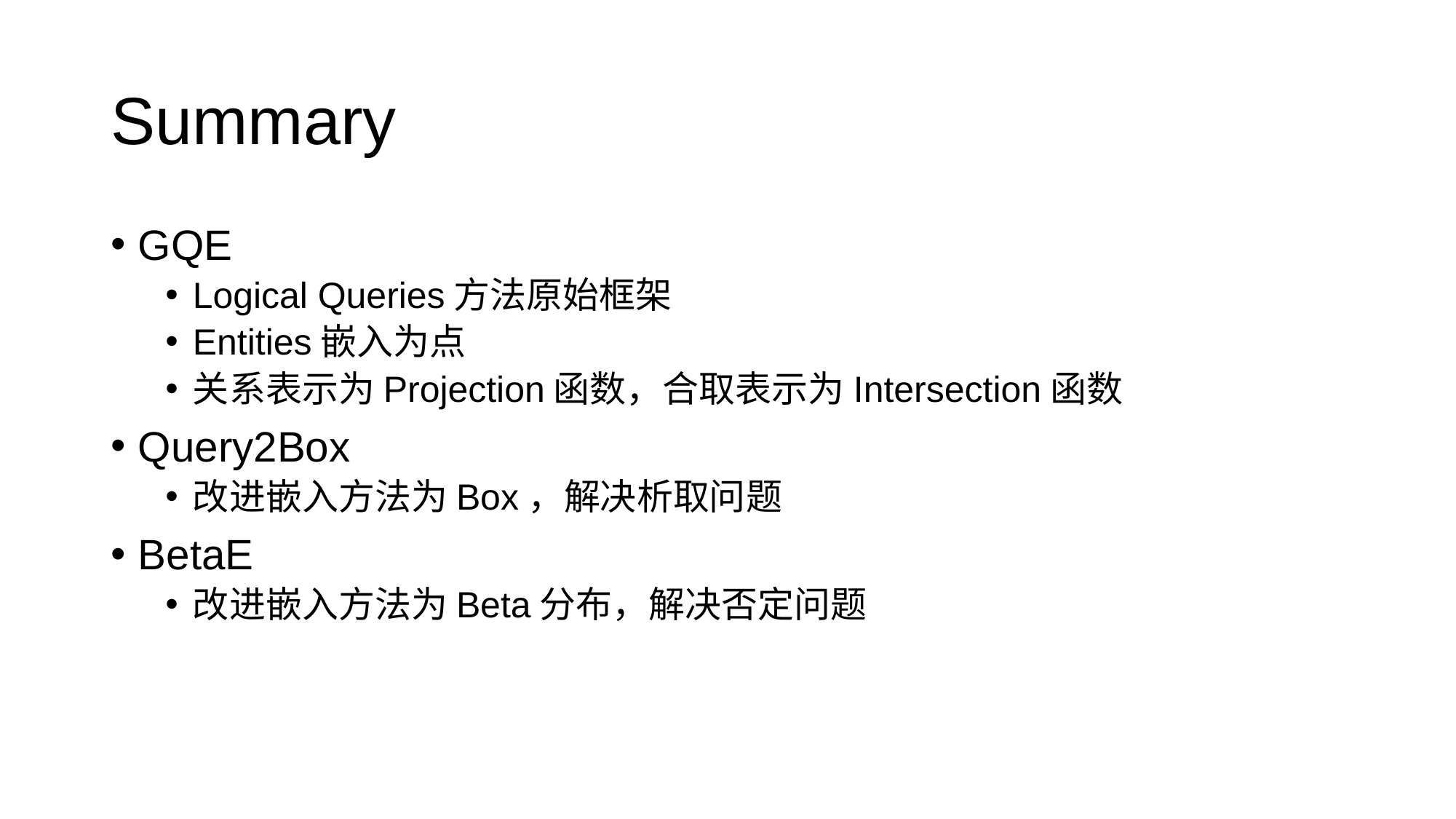

# Summary
GQE
Logical Queries方法原始框架
Entities嵌入为点
关系表示为Projection函数，合取表示为Intersection函数
Query2Box
改进嵌入方法为Box，解决析取问题
BetaE
改进嵌入方法为Beta分布，解决否定问题